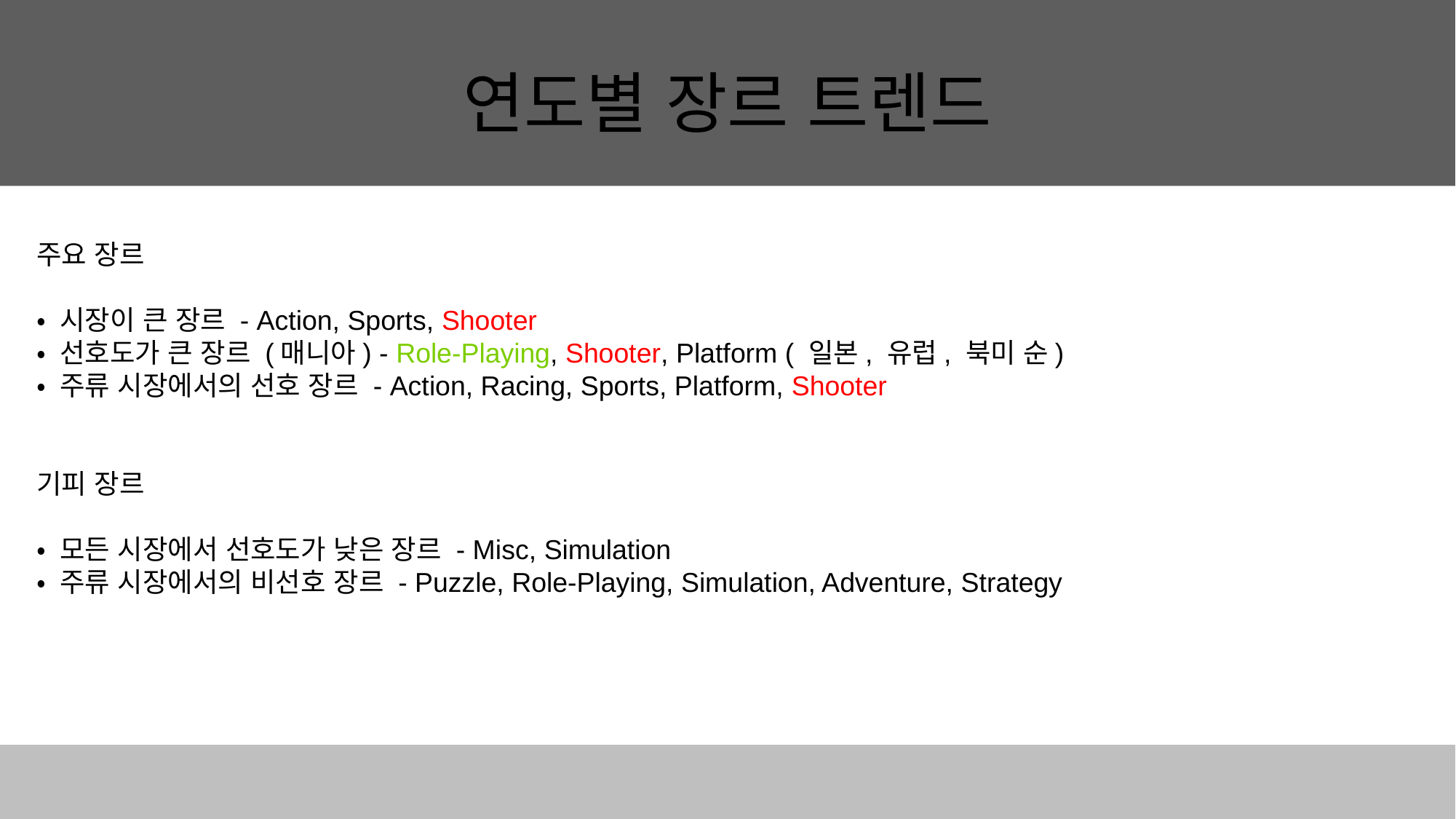

# 연도별 장르 트렌드

주요 장르

• 시장이 큰 장르 - Action, Sports, Shooter
• 선호도가 큰 장르 (매니아) - Role-Playing, Shooter, Platform ( 일본, 유럽, 북미 순)
• 주류 시장에서의 선호 장르 - Action, Racing, Sports, Platform, Shooter

기피 장르

• 모든 시장에서 선호도가 낮은 장르 - Misc, Simulation
• 주류 시장에서의 비선호 장르 - Puzzle, Role-Playing, Simulation, Adventure, Strategy